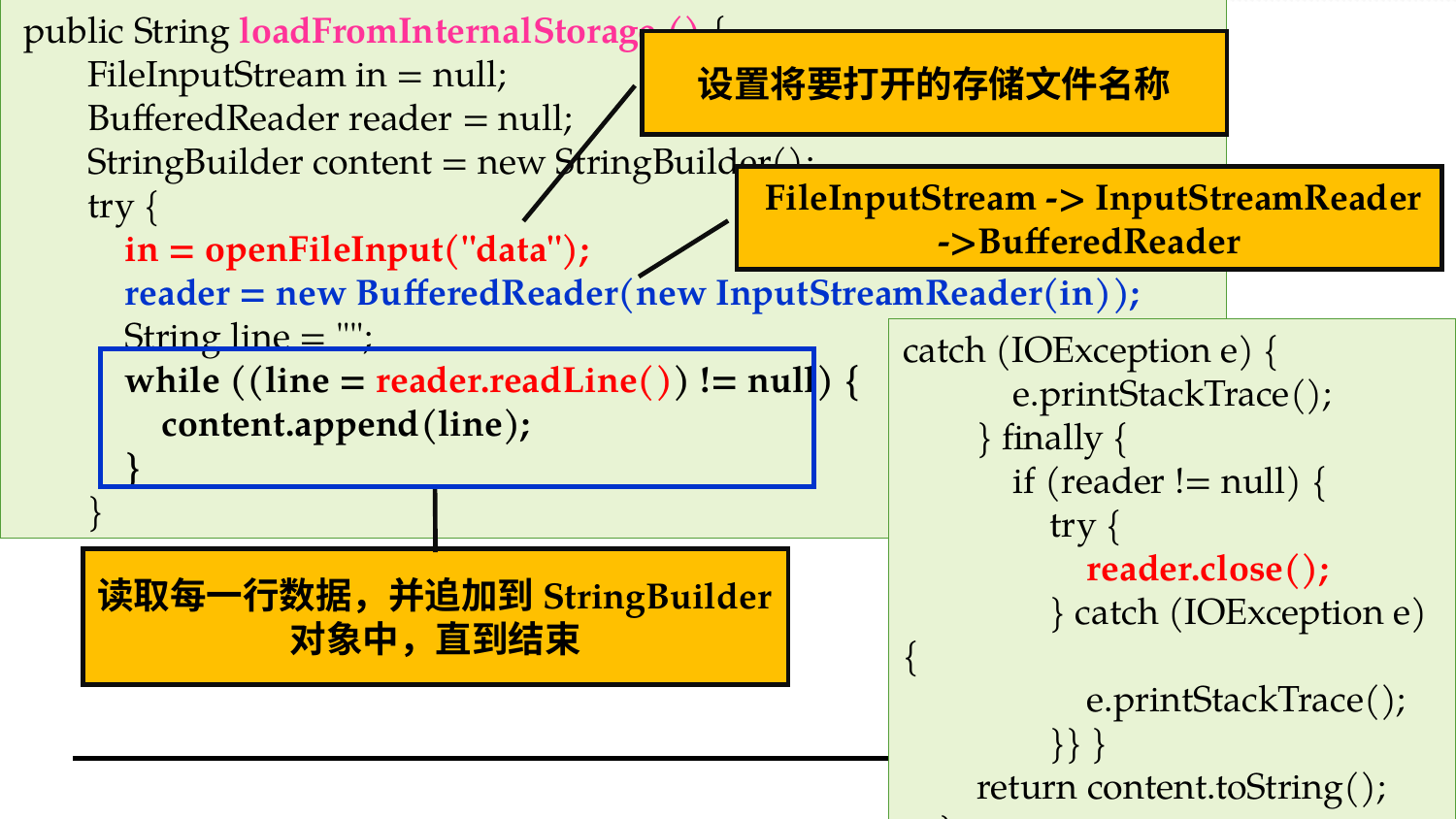

public String loadFromInternalStorage () {
        FileInputStream in = null;
        BufferedReader reader = null;
        StringBuilder content = new StringBuilder();
        try {
            in = openFileInput("data");
            reader = new BufferedReader(new InputStreamReader(in));
            String line = "";
            while ((line = reader.readLine()) != null) {
                content.append(line);
            }
        }
#
设置将要打开的存储文件名称
 FileInputStream -> InputStreamReader ->BufferedReader
catch (IOException e) {
            e.printStackTrace();
        } finally {
            if (reader != null) {
                try {
                    reader.close();
                } catch (IOException e) {
                    e.printStackTrace();
                }} }
        return content.toString();
    }

读取每一行数据，并追加到StringBuilder对象中，直到结束